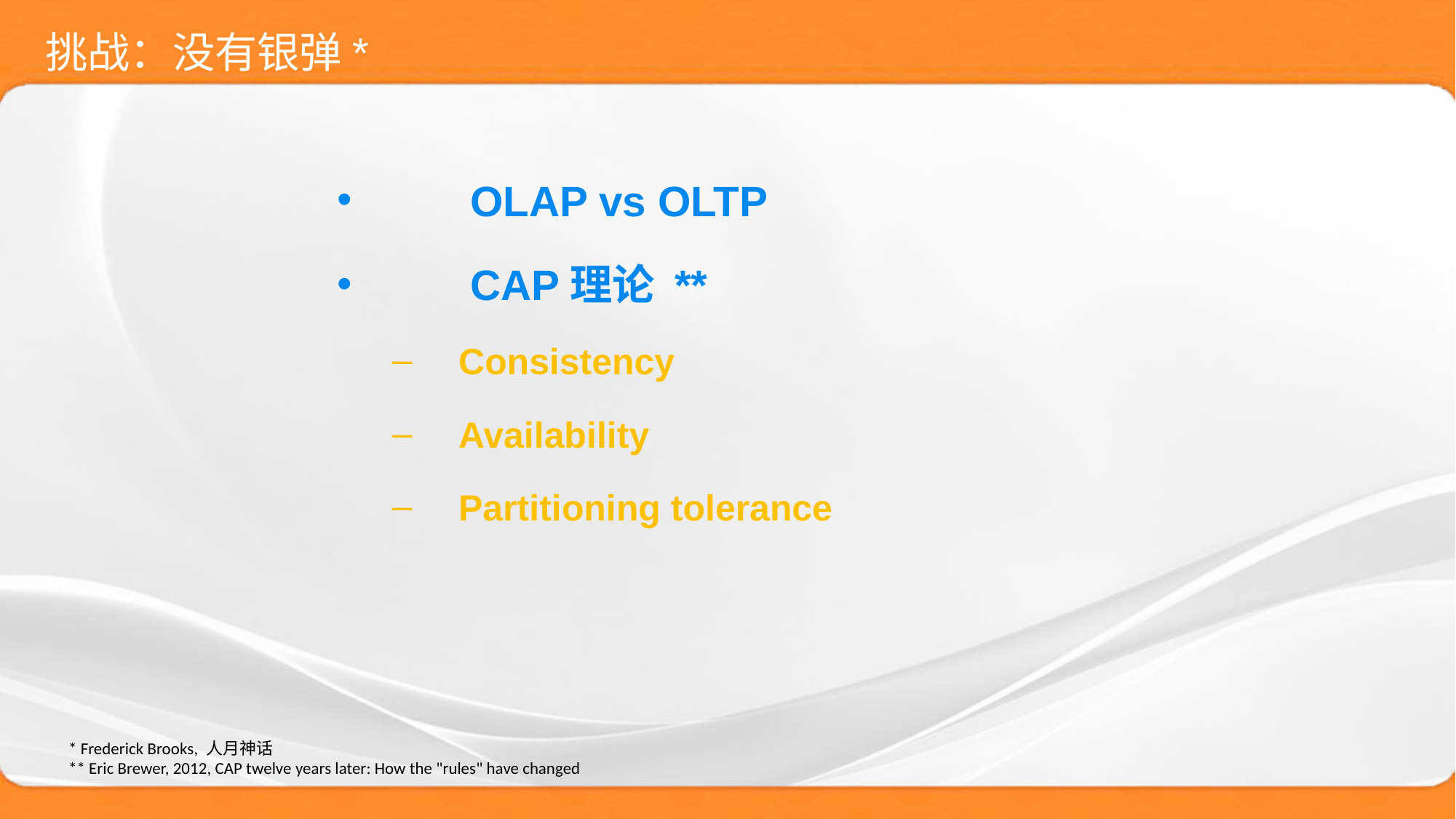

# 挑战：没有银弹*
OLAP vs OLTP
CAP理论 **
Consistency
Availability
Partitioning tolerance
* Frederick Brooks, 人月神话
** Eric Brewer, 2012, CAP twelve years later: How the "rules" have changed